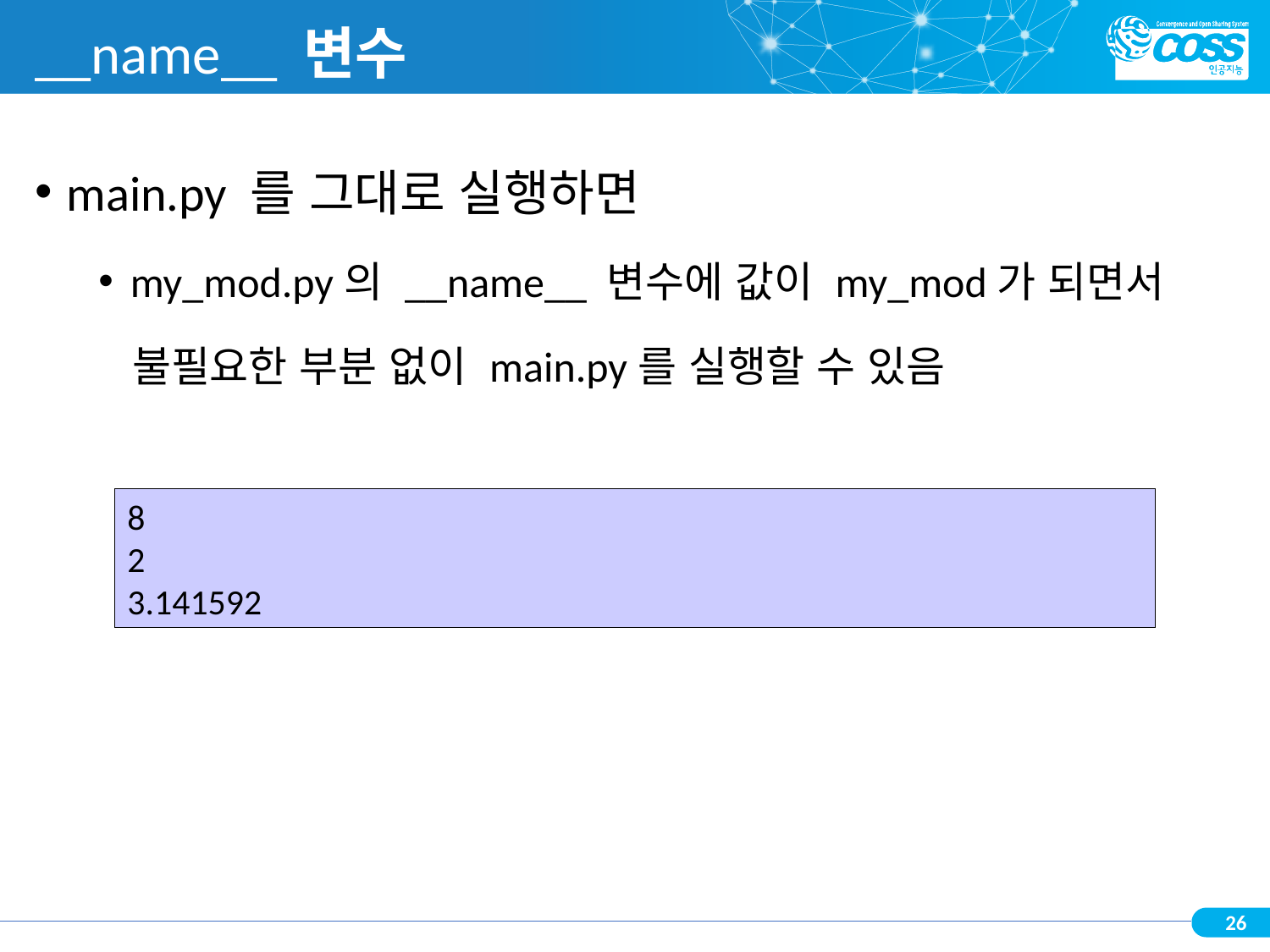

# __name__ 변수
main.py 를 그대로 실행하면
my_mod.py의 __name__ 변수에 값이 my_mod가 되면서
  불필요한 부분 없이 main.py를 실행할 수 있음

8
2
3.141592
26